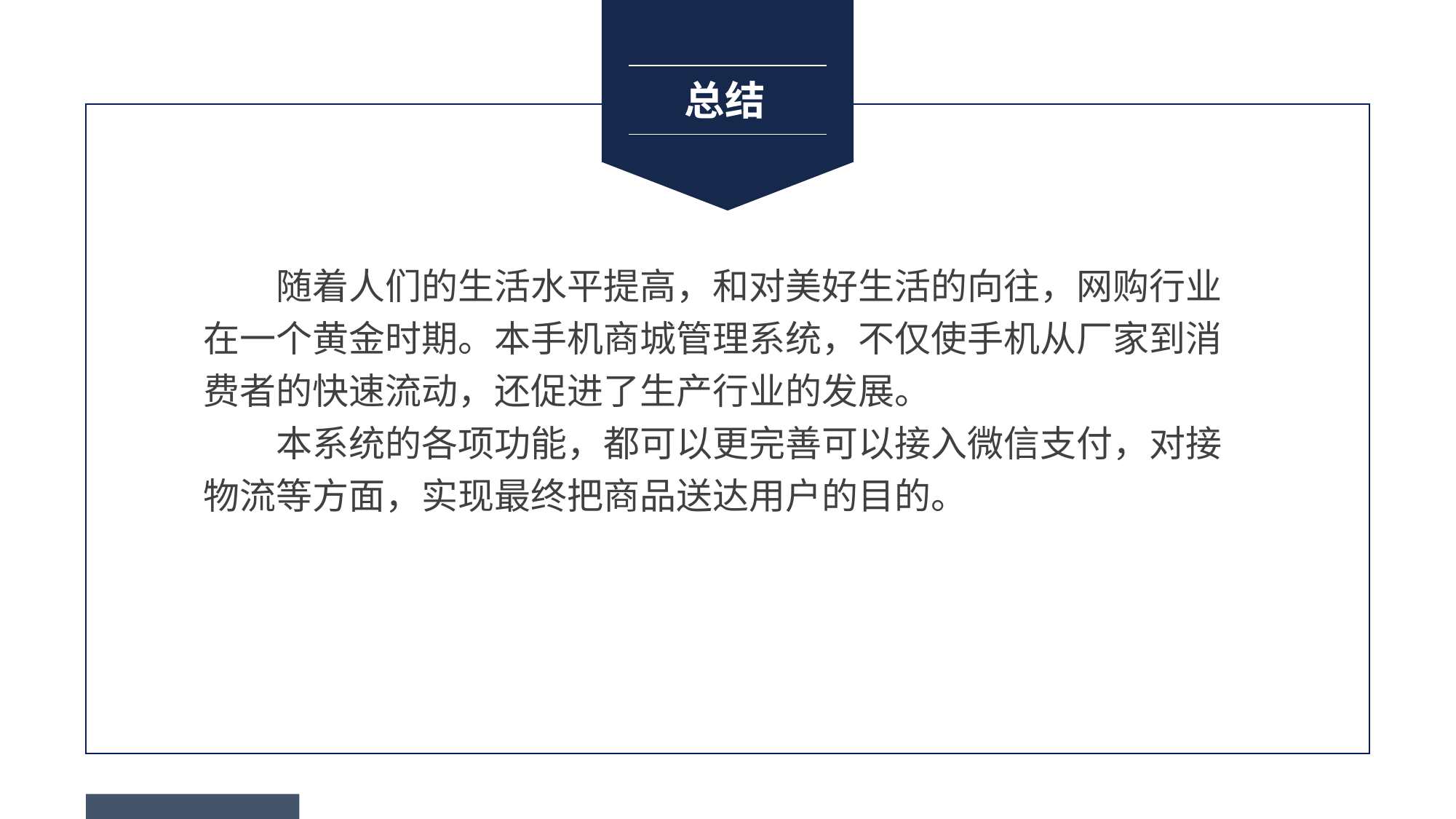

总结

随着人们的生活水平提高，和对美好生活的向往，网购行业在一个黄金时期。本手机商城管理系统，不仅使手机从厂家到消费者的快速流动，还促进了生产行业的发展。
本系统的各项功能，都可以更完善可以接入微信支付，对接物流等方面，实现最终把商品送达用户的目的。